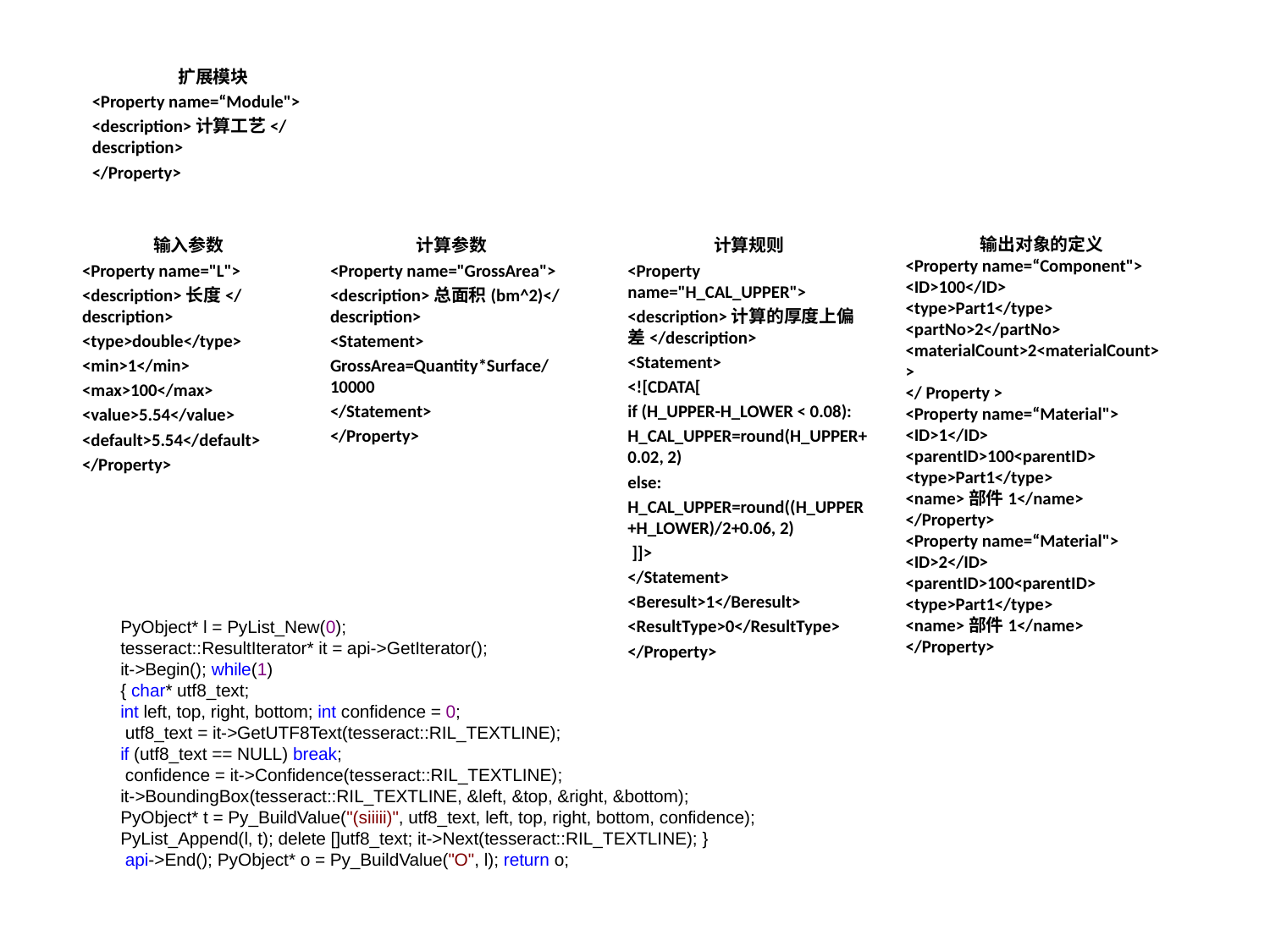

扩展模块
<Property name=“Module">
<description>计算工艺</description>
</Property>
输出对象的定义
<Property name=“Component">
<ID>100</ID>
<type>Part1</type>
<partNo>2</partNo>
<materialCount>2<materialCount>
>
</ Property >
<Property name=“Material">
<ID>1</ID>
<parentID>100<parentID>
<type>Part1</type>
<name>部件1</name>
</Property>
<Property name=“Material">
<ID>2</ID>
<parentID>100<parentID>
<type>Part1</type>
<name>部件1</name>
</Property>

计算规则
<Property name="H_CAL_UPPER">
<description>计算的厚度上偏差</description>
<Statement>
<![CDATA[
if (H_UPPER-H_LOWER < 0.08):
H_CAL_UPPER=round(H_UPPER+0.02, 2)
else:
H_CAL_UPPER=round((H_UPPER+H_LOWER)/2+0.06, 2)
 ]]>
</Statement>
<Beresult>1</Beresult>
<ResultType>0</ResultType>
</Property>
输入参数
<Property name="L">
<description>长度</description>
<type>double</type>
<min>1</min>
<max>100</max>
<value>5.54</value>
<default>5.54</default>
</Property>
计算参数
<Property name="GrossArea">
<description>总面积(bm^2)</description>
<Statement>
GrossArea=Quantity*Surface/10000
</Statement>
</Property>
PyObject* l = PyList_New(0);
tesseract::ResultIterator* it = api->GetIterator();
it->Begin(); while(1)
{ char* utf8_text;
int left, top, right, bottom; int confidence = 0;
 utf8_text = it->GetUTF8Text(tesseract::RIL_TEXTLINE);
if (utf8_text == NULL) break;
 confidence = it->Confidence(tesseract::RIL_TEXTLINE);
it->BoundingBox(tesseract::RIL_TEXTLINE, &left, &top, &right, &bottom);
PyObject* t = Py_BuildValue("(siiiii)", utf8_text, left, top, right, bottom, confidence);
PyList_Append(l, t); delete []utf8_text; it->Next(tesseract::RIL_TEXTLINE); }
 api->End(); PyObject* o = Py_BuildValue("O", l); return o;